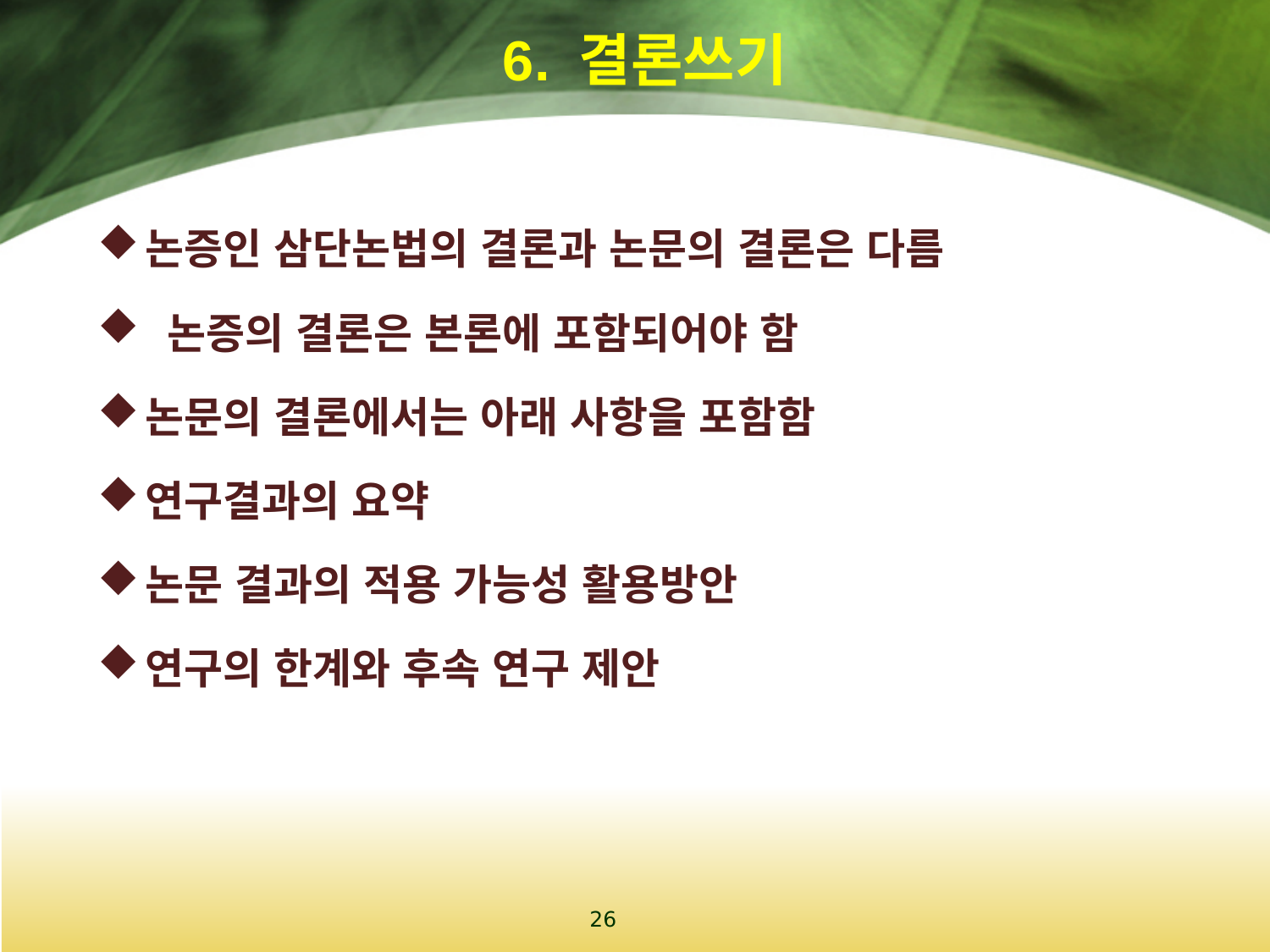

# 6. 결론쓰기
논증인 삼단논법의 결론과 논문의 결론은 다름

 논증의 결론은 본론에 포함되어야 함

논문의 결론에서는 아래 사항을 포함함

연구결과의 요약

논문 결과의 적용 가능성 활용방안

연구의 한계와 후속 연구 제안

26